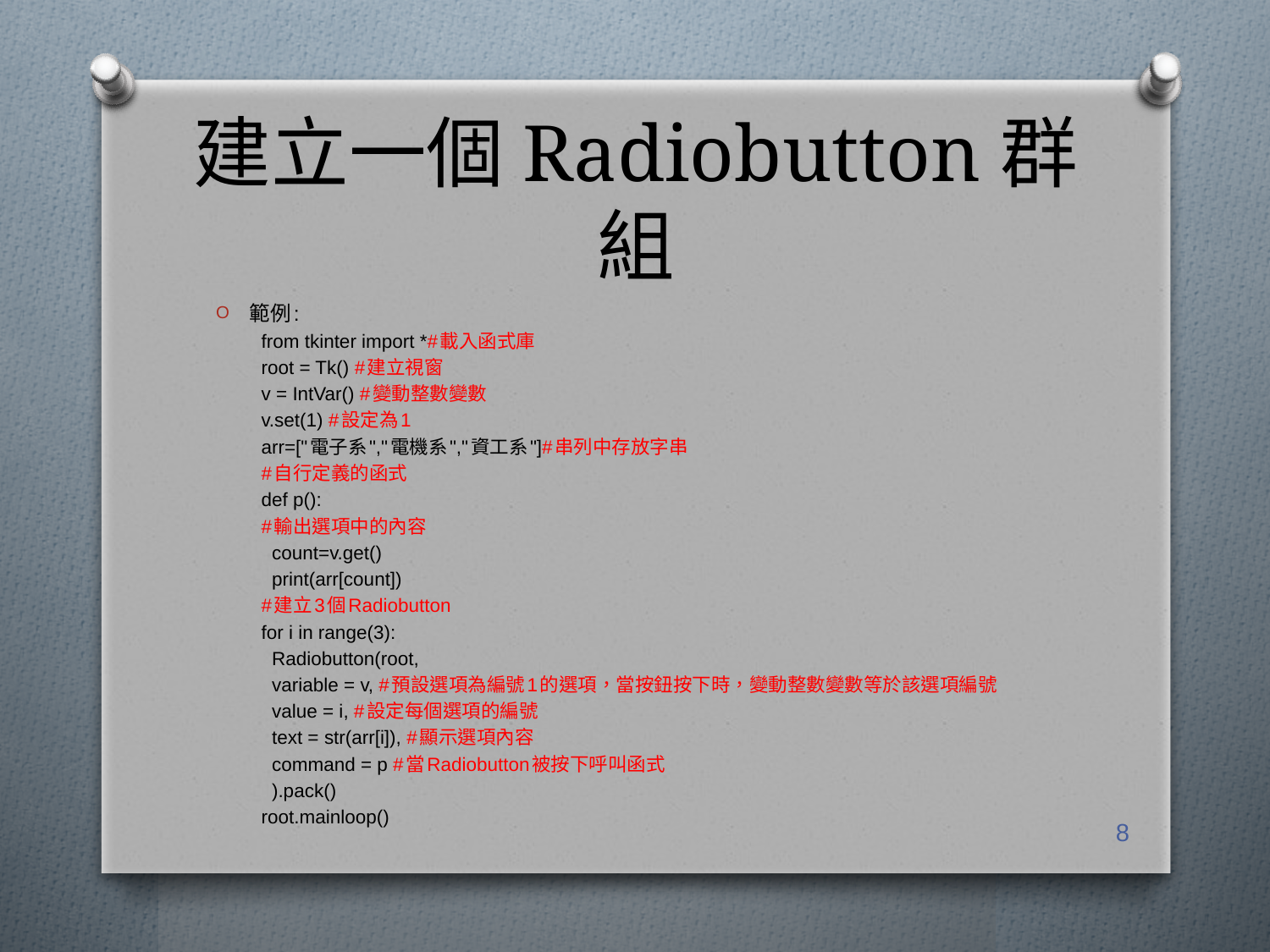

# 建立一個Radiobutton群組
範例:
from tkinter import *#載入函式庫
root = Tk() #建立視窗
v = IntVar() #變動整數變數
v.set(1) #設定為1
arr=["電子系","電機系","資工系"]#串列中存放字串
#自行定義的函式
def p():
#輸出選項中的內容
  count=v.get()
  print(arr[count])
#建立3個Radiobutton
for i in range(3):
  Radiobutton(root,
  variable = v, #預設選項為編號1的選項，當按鈕按下時，變動整數變數等於該選項編號
  value = i, #設定每個選項的編號
  text = str(arr[i]), #顯示選項內容
  command = p #當Radiobutton被按下呼叫函式
  ).pack()
root.mainloop()

8